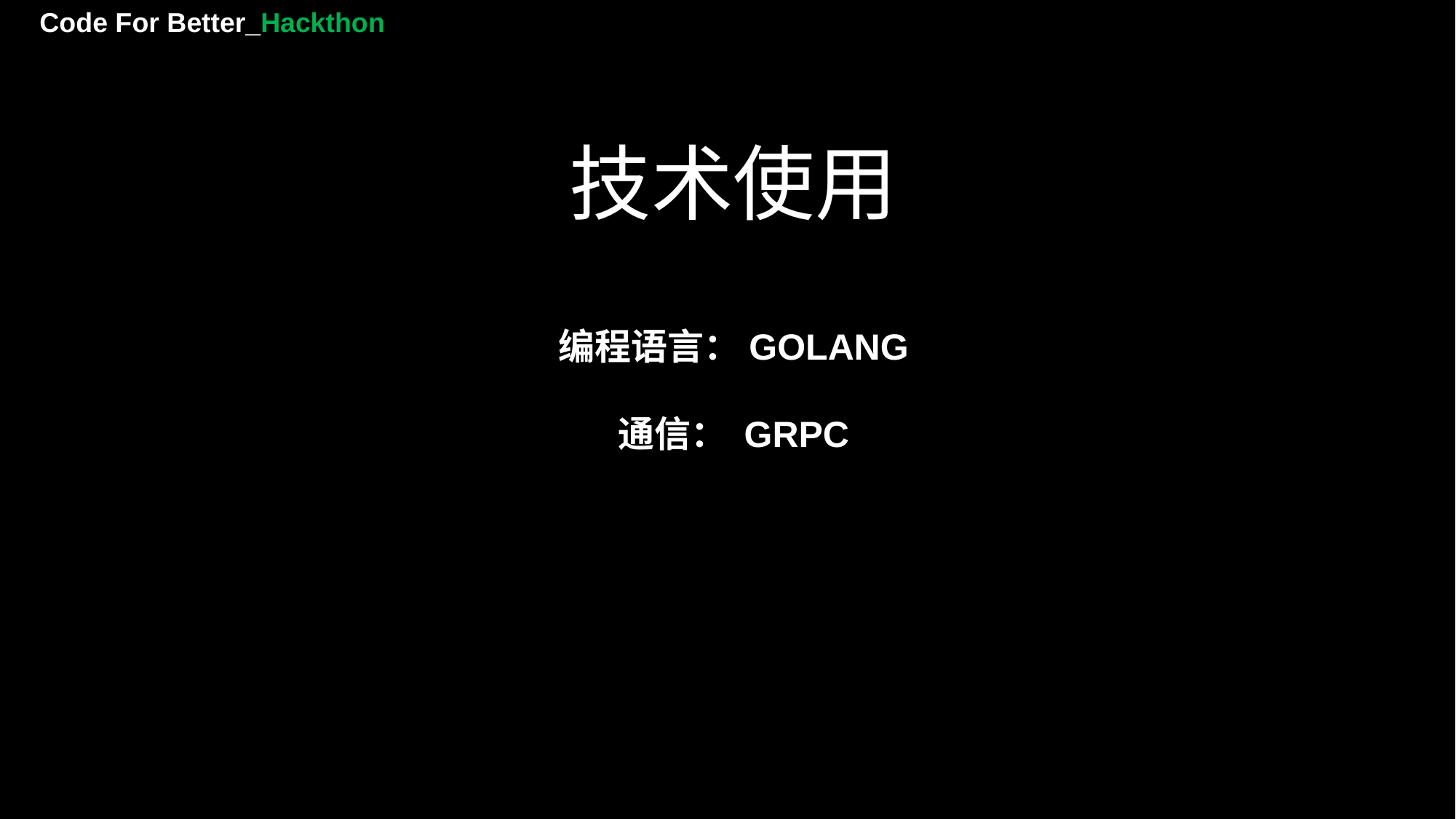

Code For Better_Hackthon
技术使用
编程语言：GOLANG

通信： GRPC